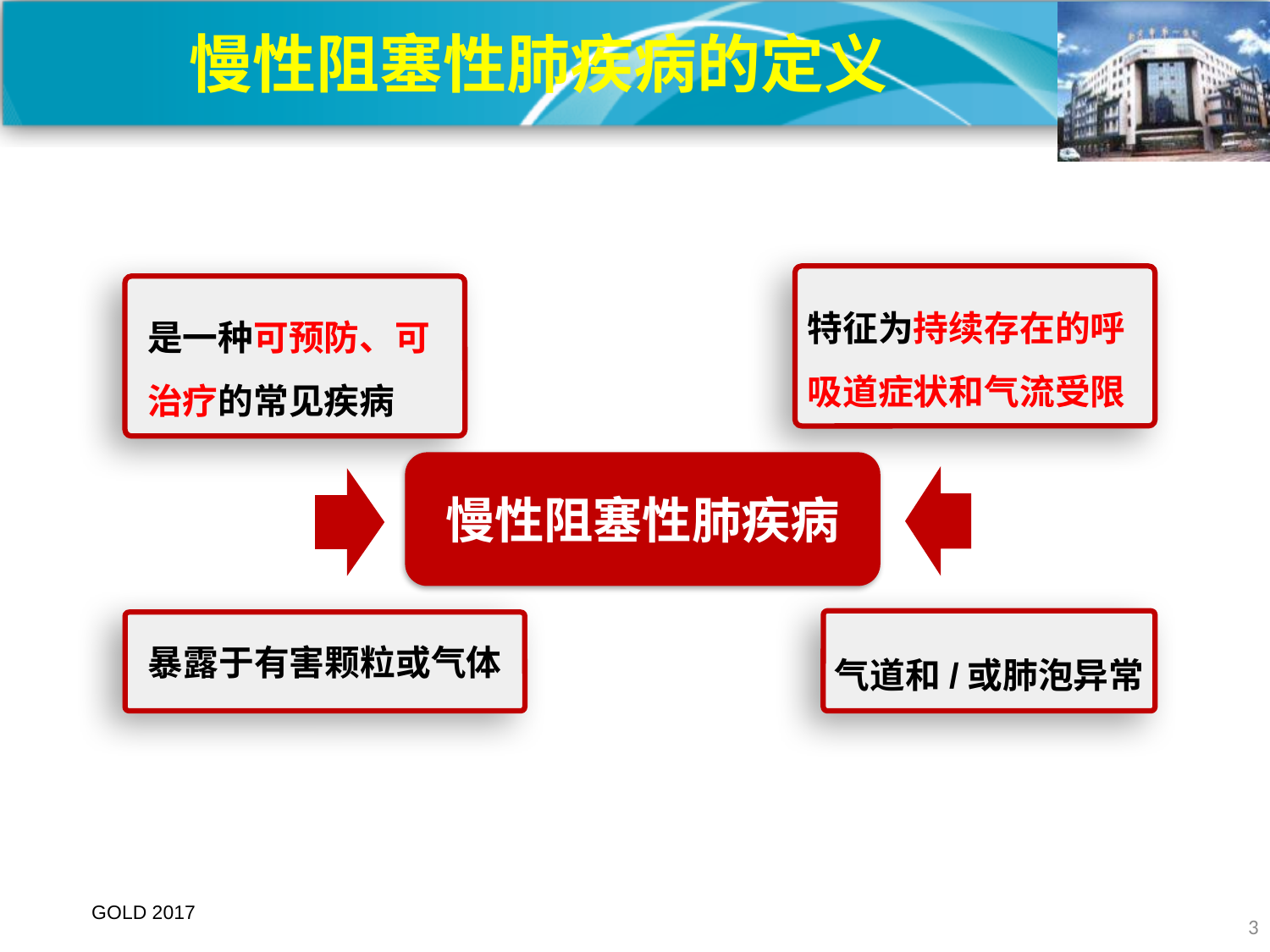

慢性阻塞性肺疾病的定义

特征为持续存在的呼吸道症状和气流受限
是一种可预防、可治疗的常见疾病
慢性阻塞性肺疾病

暴露于有害颗粒或气体
气道和/或肺泡异常
GOLD 2017
3